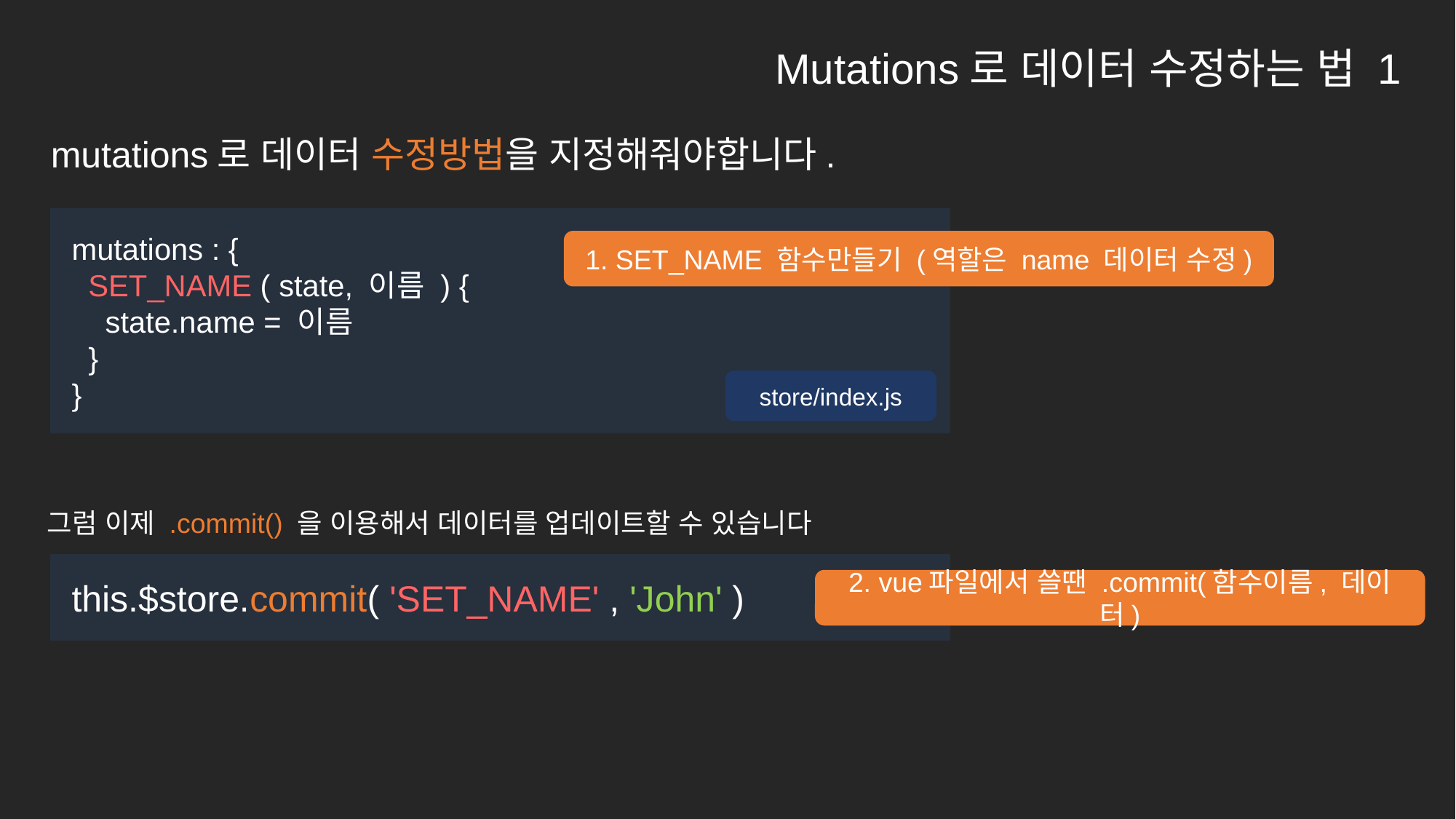

Mutations로 데이터 수정하는 법 1
mutations로 데이터 수정방법을 지정해줘야합니다.
mutations : {
  SET_NAME ( state, 이름 ) {
    state.name = 이름
  }
}
1. SET_NAME 함수만들기 (역할은 name 데이터 수정)
store/index.js
그럼 이제 .commit() 을 이용해서 데이터를 업데이트할 수 있습니다
this.$store.commit( 'SET_NAME' , 'John' )
2. vue파일에서 쓸땐 .commit(함수이름, 데이터)